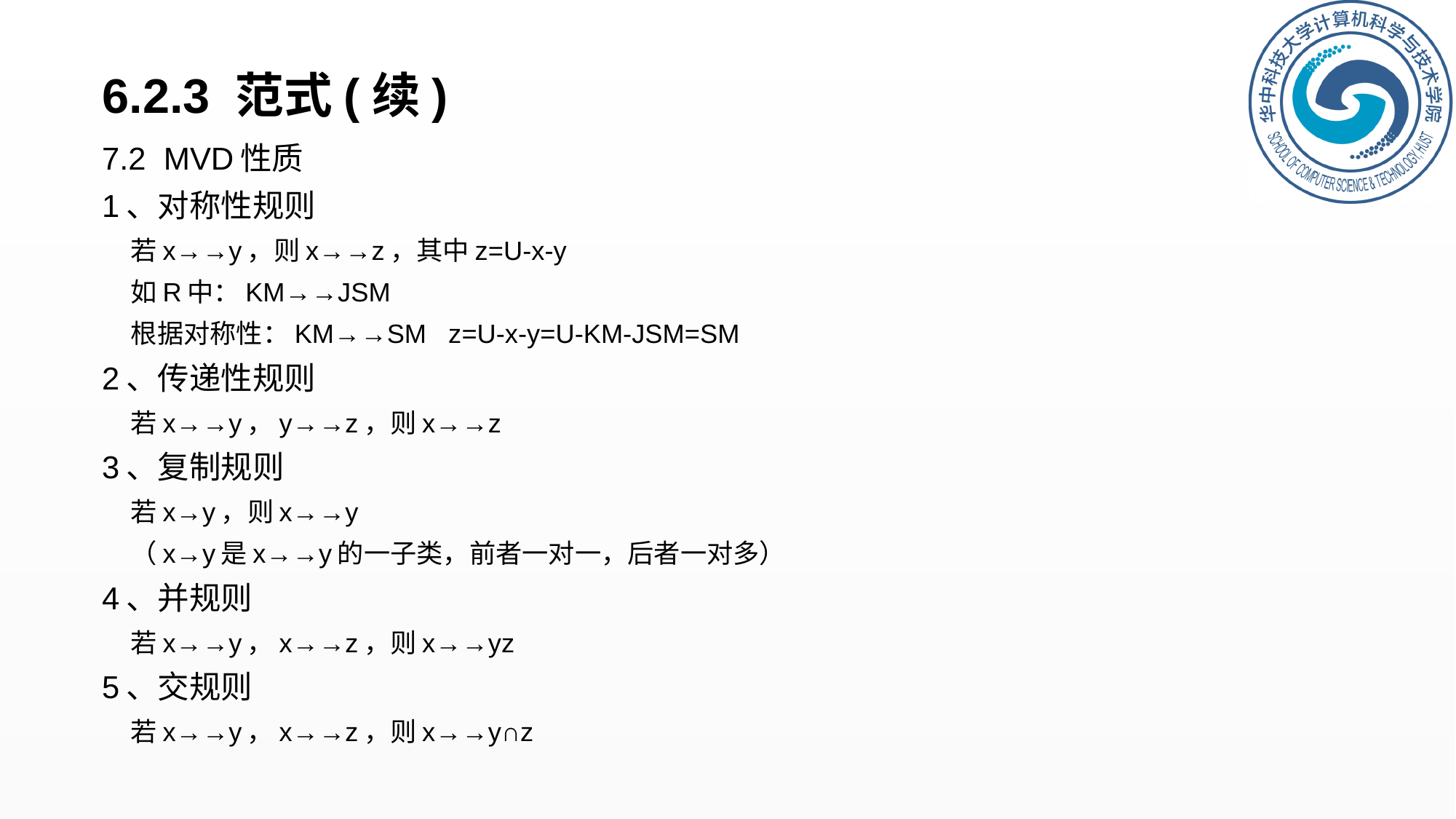

# 6.2.3 范式(续)
7.2  MVD性质
1、对称性规则
    若x→→y，则x→→z，其中z=U-x-y
    如R中：KM→→JSM
    根据对称性：KM→→SM   z=U-x-y=U-KM-JSM=SM
2、传递性规则
    若x→→y，y→→z，则x→→z
3、复制规则
    若x→y，则x→→y
    （x→y是x→→y的一子类，前者一对一，后者一对多）
4、并规则
    若x→→y，x→→z，则x→→yz
5、交规则
    若x→→y，x→→z，则x→→y∩z